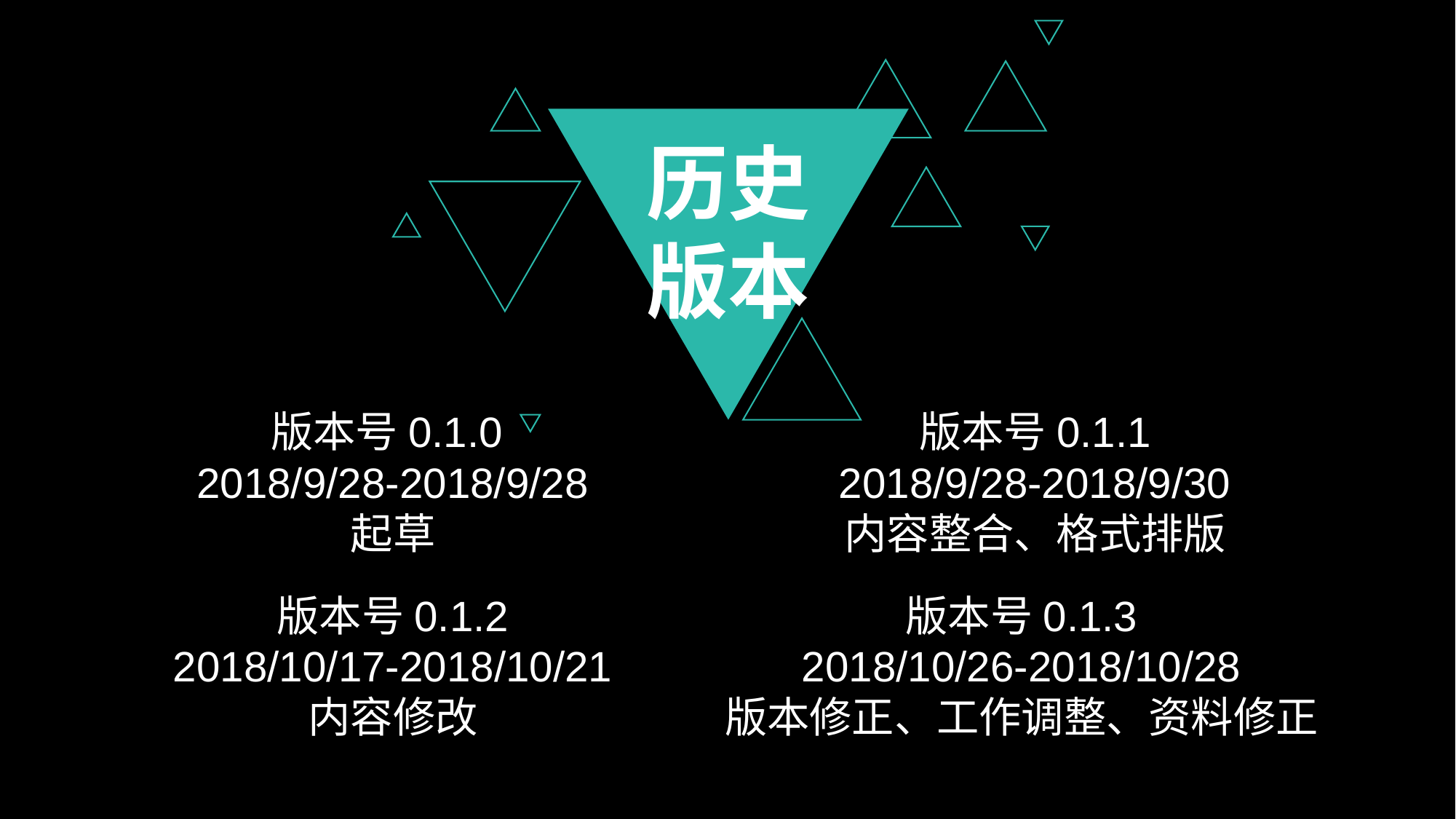

历史
版本
版本号0.1.0
2018/9/28-2018/9/28
起草
版本号0.1.1
2018/9/28-2018/9/30
内容整合、格式排版
版本号0.1.2
2018/10/17-2018/10/21
内容修改
版本号0.1.3
2018/10/26-2018/10/28
版本修正、工作调整、资料修正